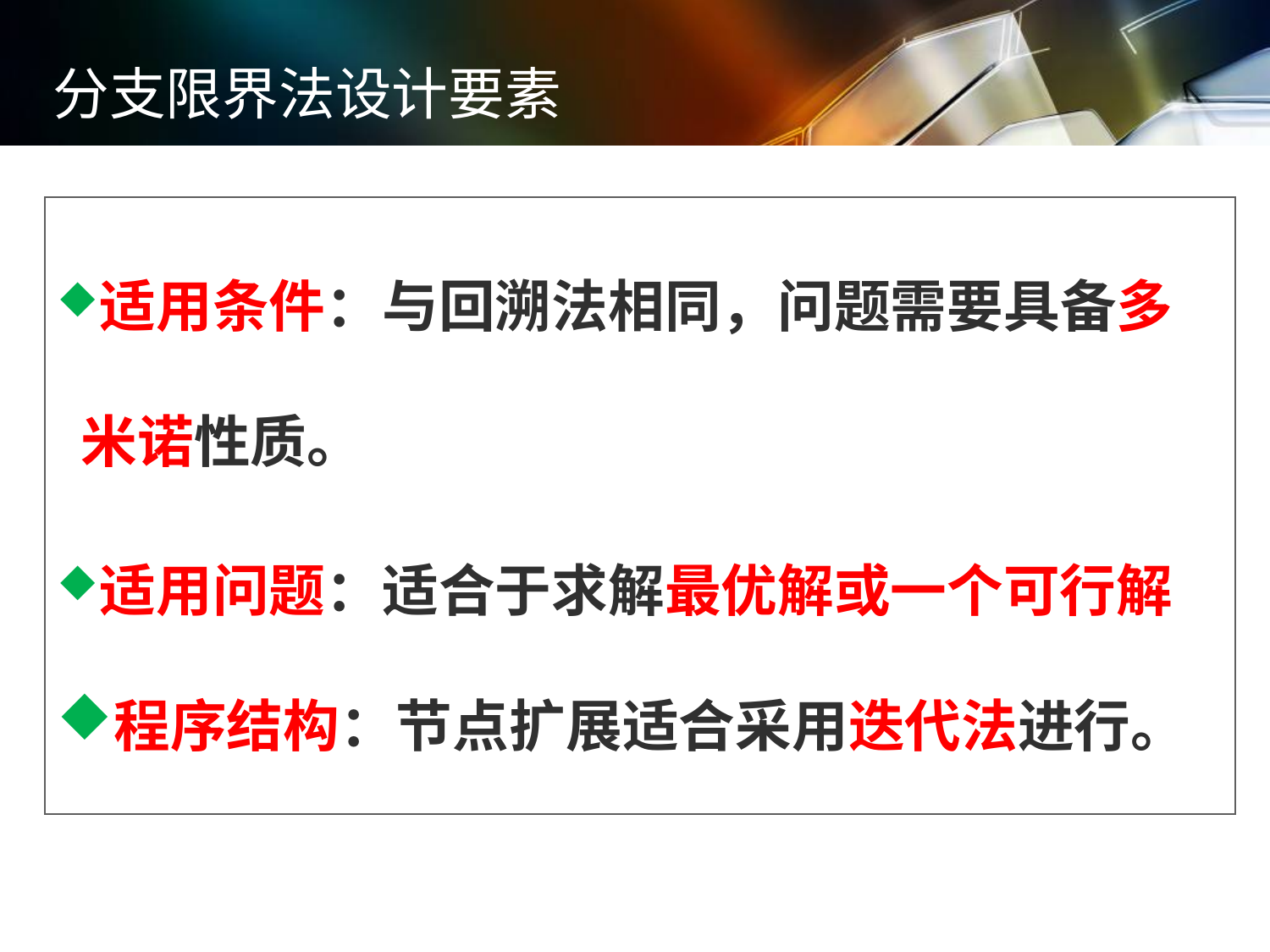

分支限界法设计要素
适用条件：与回溯法相同，问题需要具备多米诺性质。
适用问题：适合于求解最优解或一个可行解
程序结构：节点扩展适合采用迭代法进行。